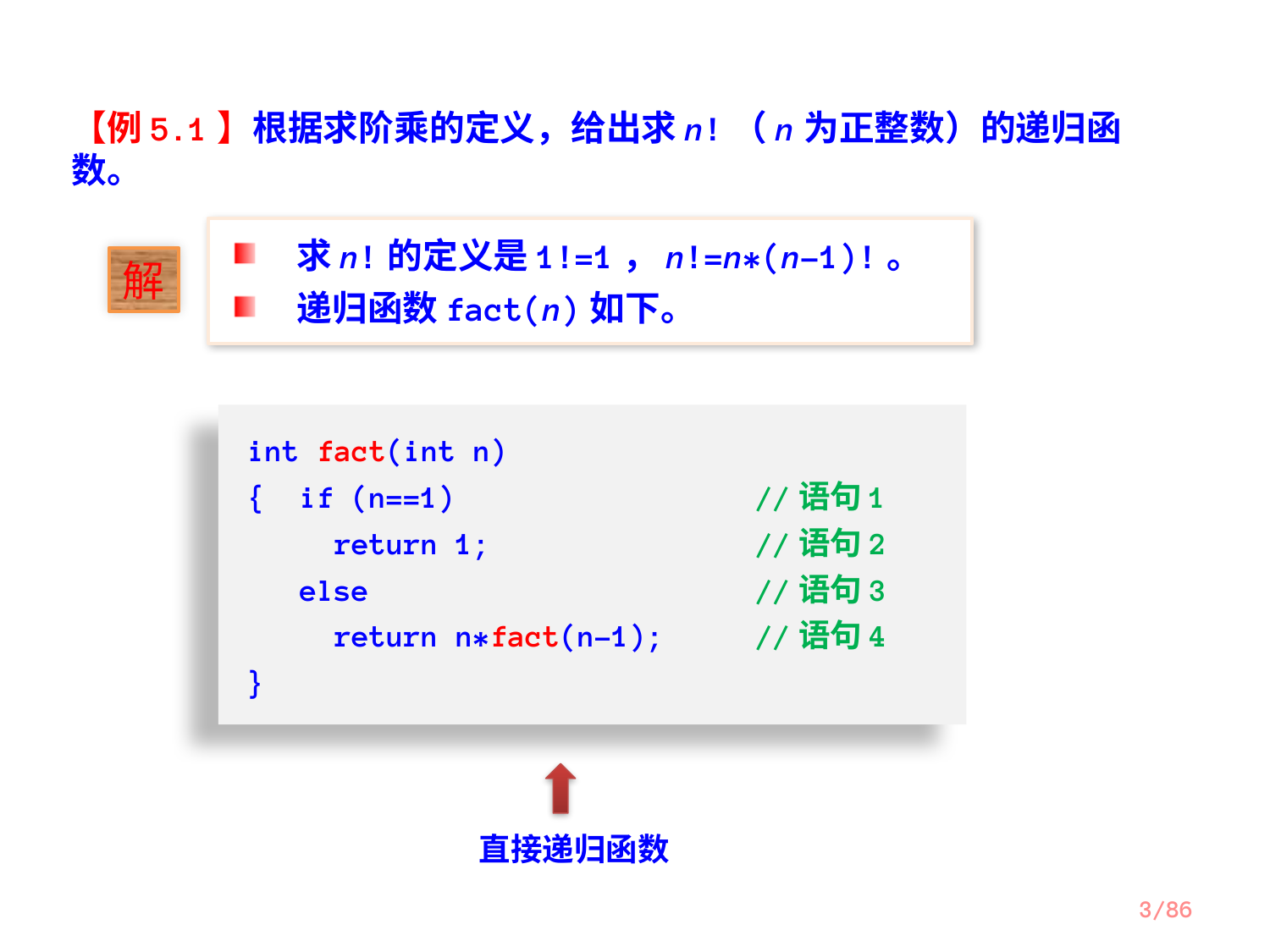

【例5.1】根据求阶乘的定义，给出求n!（n为正整数）的递归函数。
求n!的定义是1!=1，n!=n*(n-1)!。
递归函数fact(n)如下。
解
int fact(int n)
{  if (n==1) 			//语句1
     return 1;			//语句2
   else 			//语句3
     return n*fact(n-1);	//语句4
}

直接递归函数
3/86